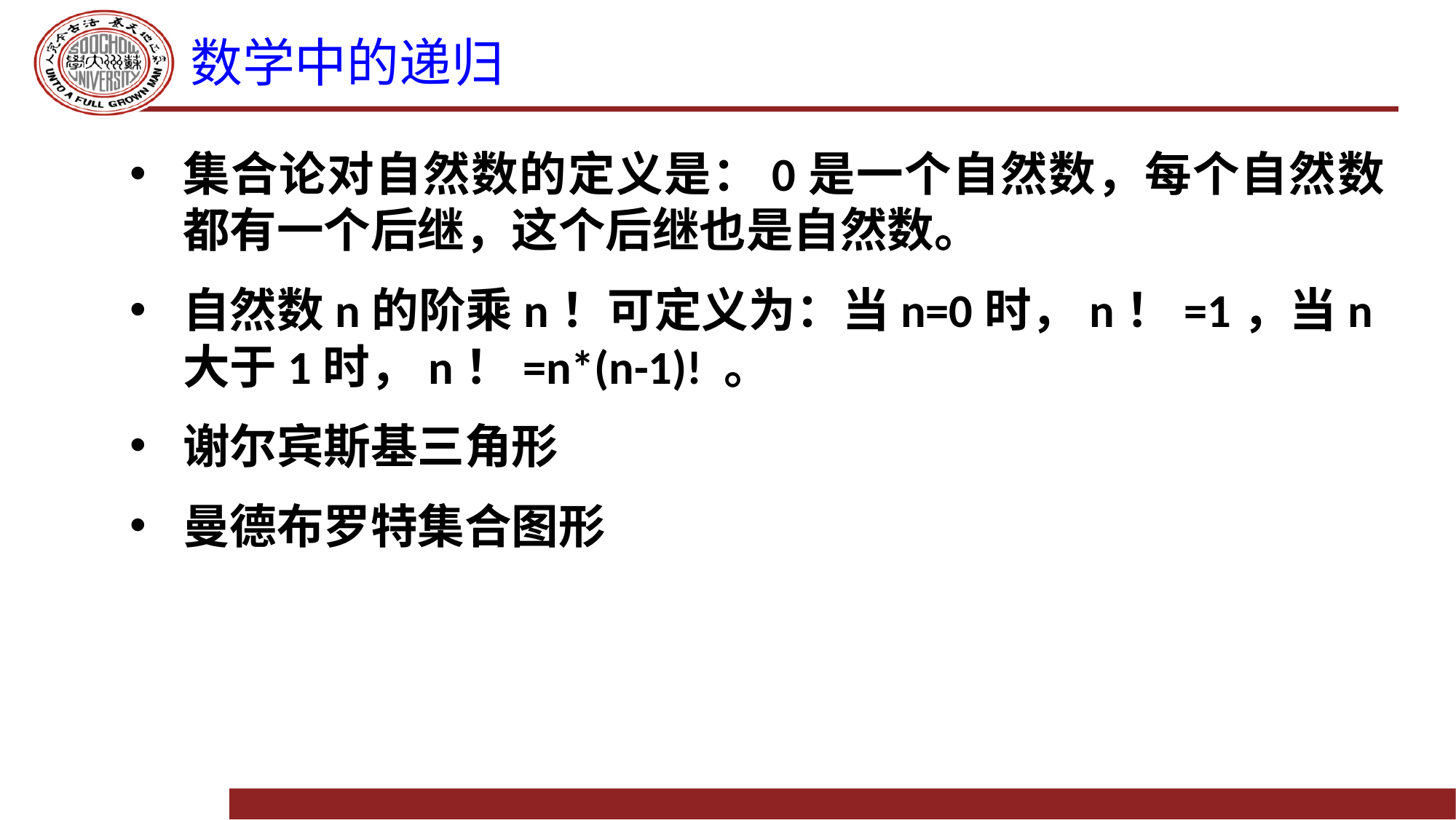

# 数学中的递归
集合论对自然数的定义是：0是一个自然数，每个自然数都有一个后继，这个后继也是自然数。
自然数n的阶乘n！可定义为：当n=0时，n！=1，当n大于1时，n！=n*(n-1)! 。
谢尔宾斯基三角形
曼德布罗特集合图形